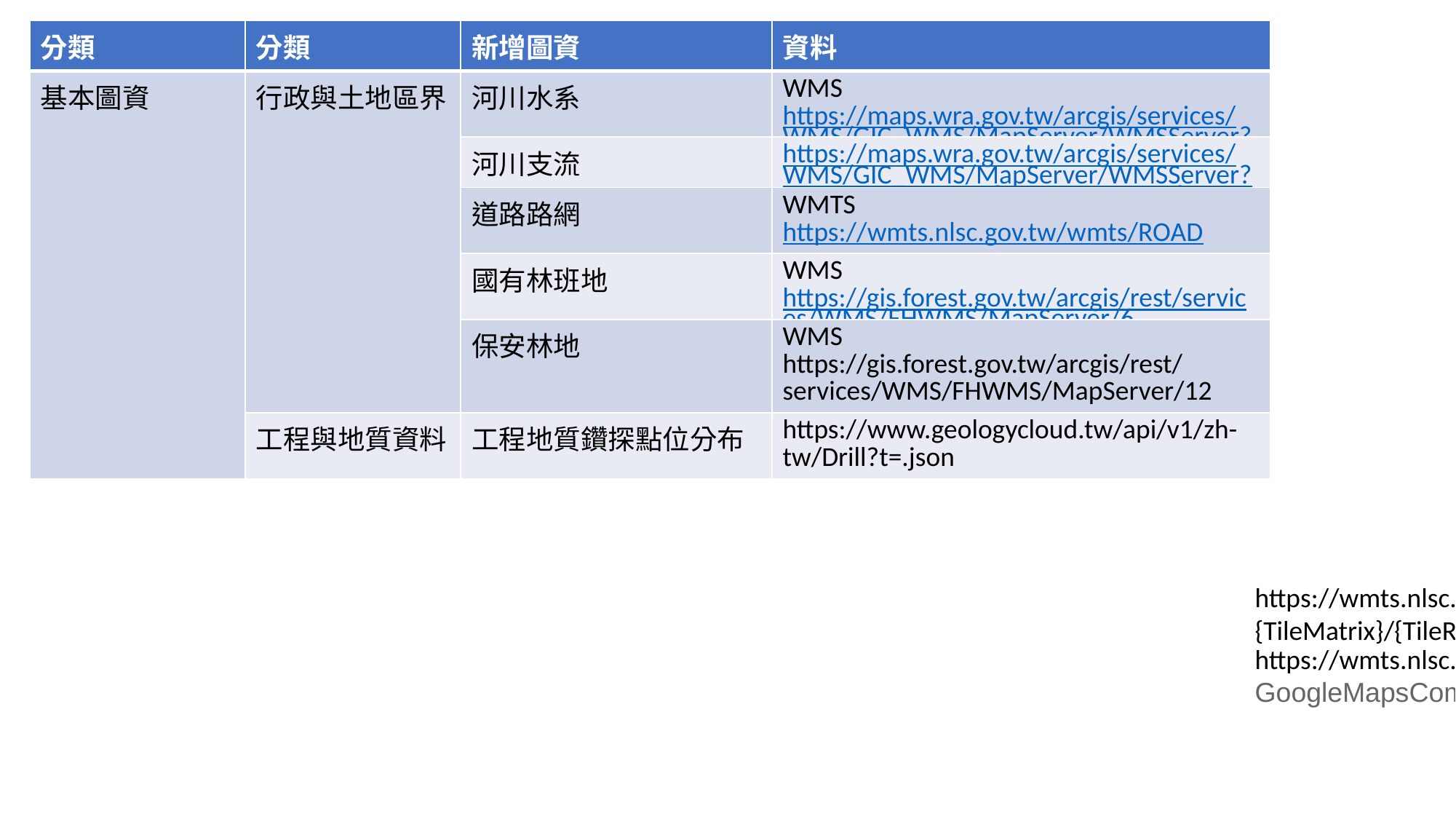

| 分類 | 分類 | 新增圖資 | 資料 |
| --- | --- | --- | --- |
| 基本圖資 | 行政與土地區界 | 河川水系 | WMS https://maps.wra.gov.tw/arcgis/services/WMS/GIC\_WMS/MapServer/WMSServer?REQUEST=GetMap&SERVICE=WMS&VERSION=1.1.1&LAYERS=RIVERPOLY&STYLES=&FORMAT=image/png&SRS=EPSG:102443&BBox=143476,2426736,360482,2810118&WIDTH=150&HEIGHT=200 |
|  |  | 河川支流 | https://maps.wra.gov.tw/arcgis/services/WMS/GIC\_WMS/MapServer/WMSServer?REQUEST=GetMap&SERVICE=WMS&VERSION=1.1.1&LAYERS=RIVERLIN&STYLES=&FORMAT=image/png&SRS=EPSG:102443&BBox=143476,2426736,360482,2810118&WIDTH=150&HEIGHT=200 |
|  |  | 道路路網 | WMTS https://wmts.nlsc.gov.tw/wmts/ROAD |
|  |  | 國有林班地 | WMS https://gis.forest.gov.tw/arcgis/rest/services/WMS/FHWMS/MapServer/6 |
|  |  | 保安林地 | WMS https://gis.forest.gov.tw/arcgis/rest/services/WMS/FHWMS/MapServer/12 |
|  | 工程與地質資料 | 工程地質鑽探點位分布 | https://www.geologycloud.tw/api/v1/zh-tw/Drill?t=.json |
https://wmts.nlsc.gov.tw/wmts/ROAD/{Style}/{TileMatrixSet}/{TileMatrix}/{TileRow}/{TileCol}
https://wmts.nlsc.gov.tw/wmts/ROAD/default/GoogleMapsCompatible/15/14127/27366